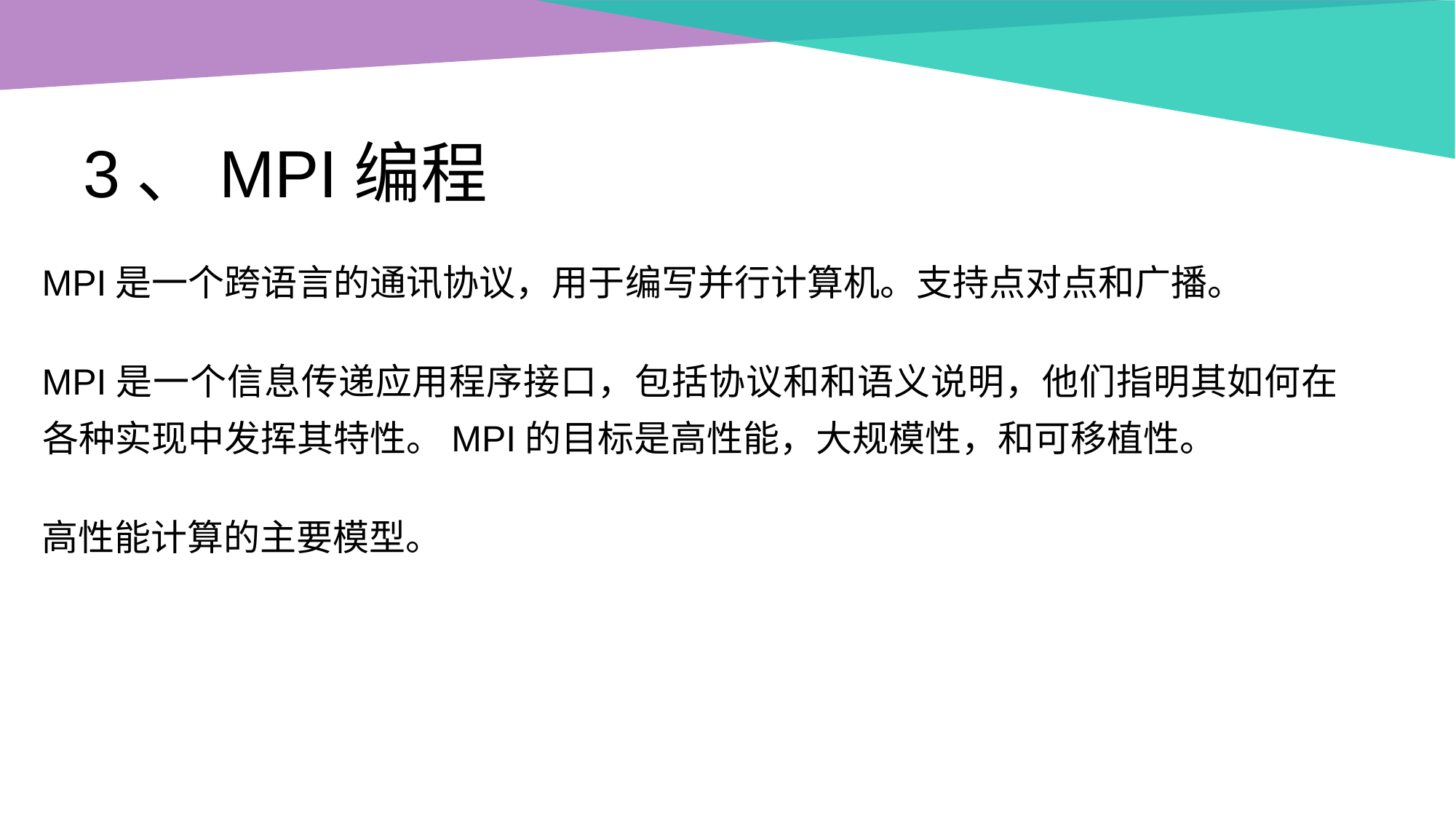

3、MPI编程

MPI是一个跨语言的通讯协议，用于编写并行计算机。支持点对点和广播。

MPI是一个信息传递应用程序接口，包括协议和和语义说明，他们指明其如何在各种实现中发挥其特性。MPI的目标是高性能，大规模性，和可移植性。

高性能计算的主要模型。